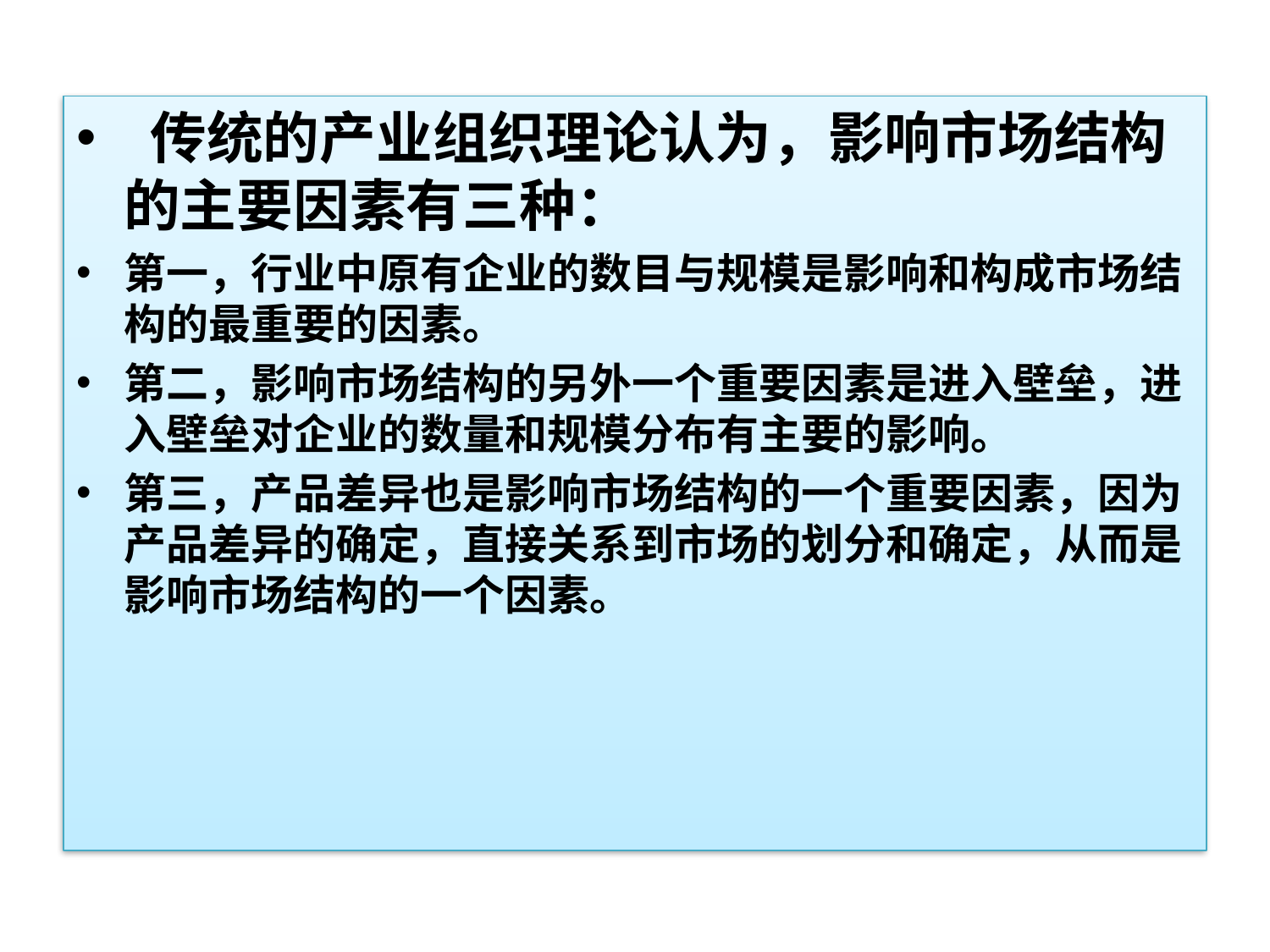

#
 传统的产业组织理论认为，影响市场结构的主要因素有三种：
第一，行业中原有企业的数目与规模是影响和构成市场结构的最重要的因素。
第二，影响市场结构的另外一个重要因素是进入壁垒，进入壁垒对企业的数量和规模分布有主要的影响。
第三，产品差异也是影响市场结构的一个重要因素，因为产品差异的确定，直接关系到市场的划分和确定，从而是影响市场结构的一个因素。